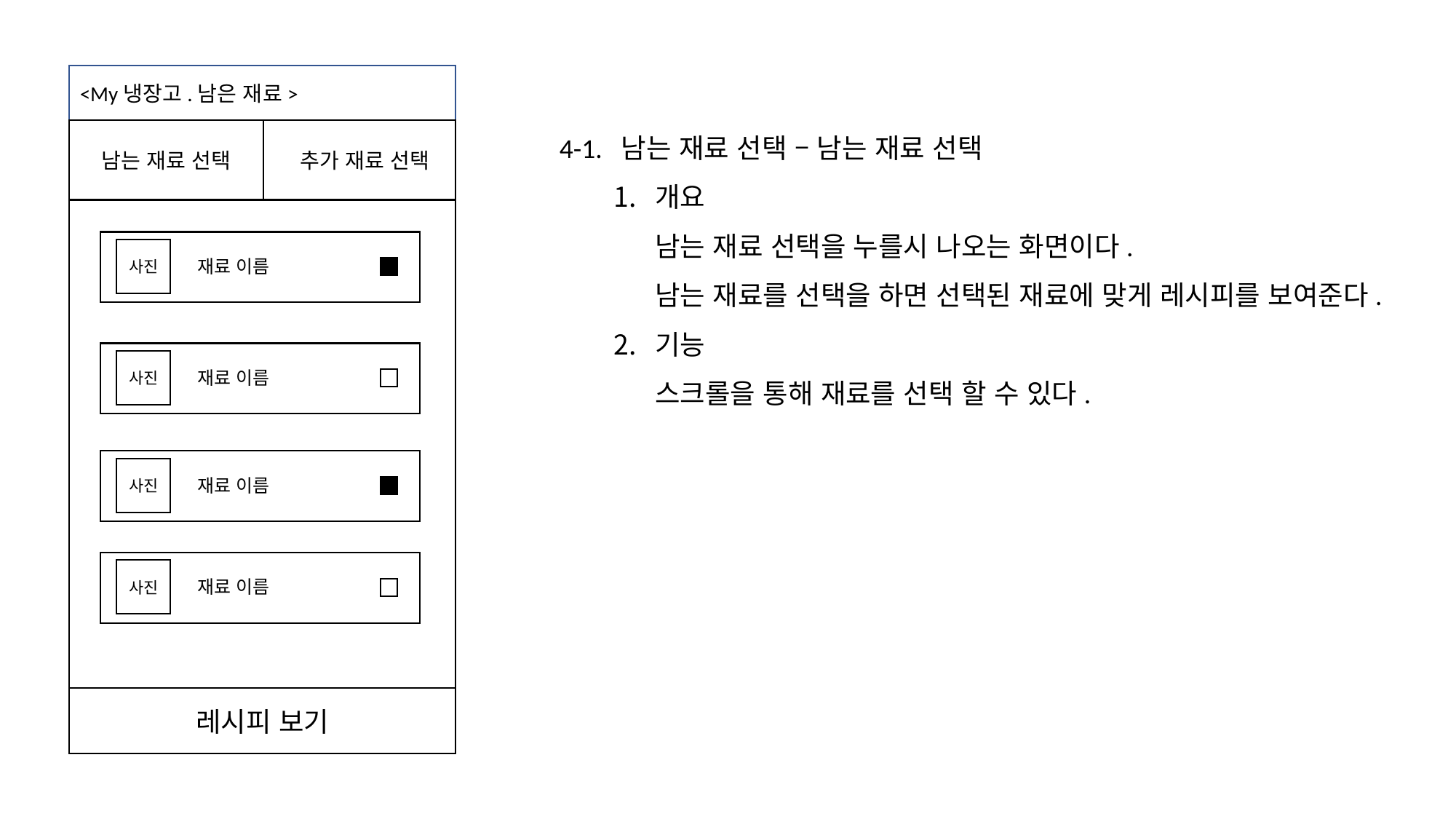

<My냉장고.남은 재료>
4-1.  남는 재료 선택 – 남는 재료 선택
개요
남는 재료 선택을 누를시 나오는 화면이다.
남는 재료를 선택을 하면 선택된 재료에 맞게 레시피를 보여준다.
기능
스크롤을 통해 재료를 선택 할 수 있다.
 추가 재료 선택
남는 재료 선택

사진
재료 이름

사진
재료 이름

사진
재료 이름

사진
재료 이름

레시피 보기